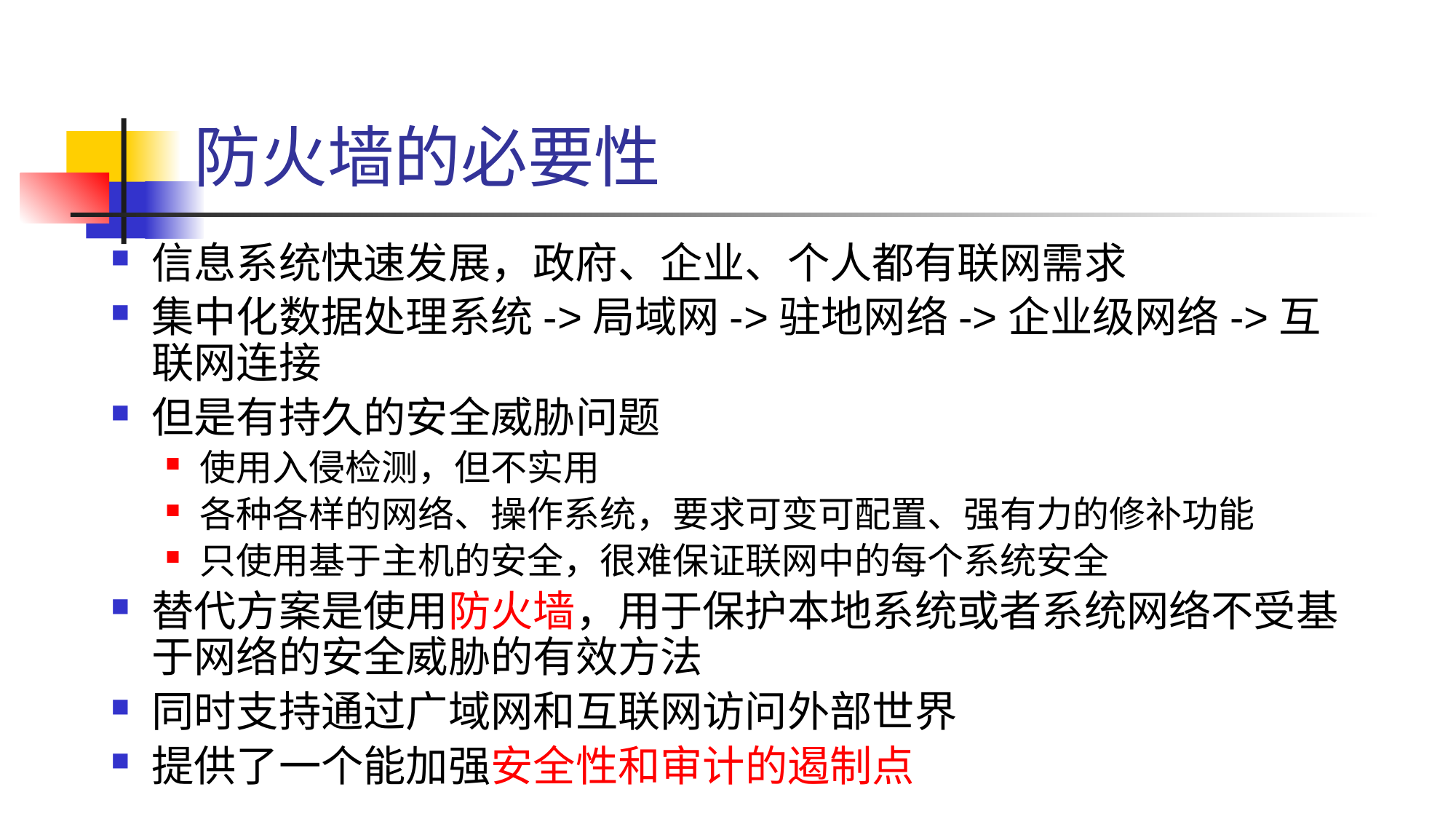

# 防火墙的必要性
信息系统快速发展，政府、企业、个人都有联网需求
集中化数据处理系统->局域网->驻地网络->企业级网络->互联网连接
但是有持久的安全威胁问题
使用入侵检测，但不实用
各种各样的网络、操作系统，要求可变可配置、强有力的修补功能
只使用基于主机的安全，很难保证联网中的每个系统安全
替代方案是使用防火墙，用于保护本地系统或者系统网络不受基于网络的安全威胁的有效方法
同时支持通过广域网和互联网访问外部世界
提供了一个能加强安全性和审计的遏制点